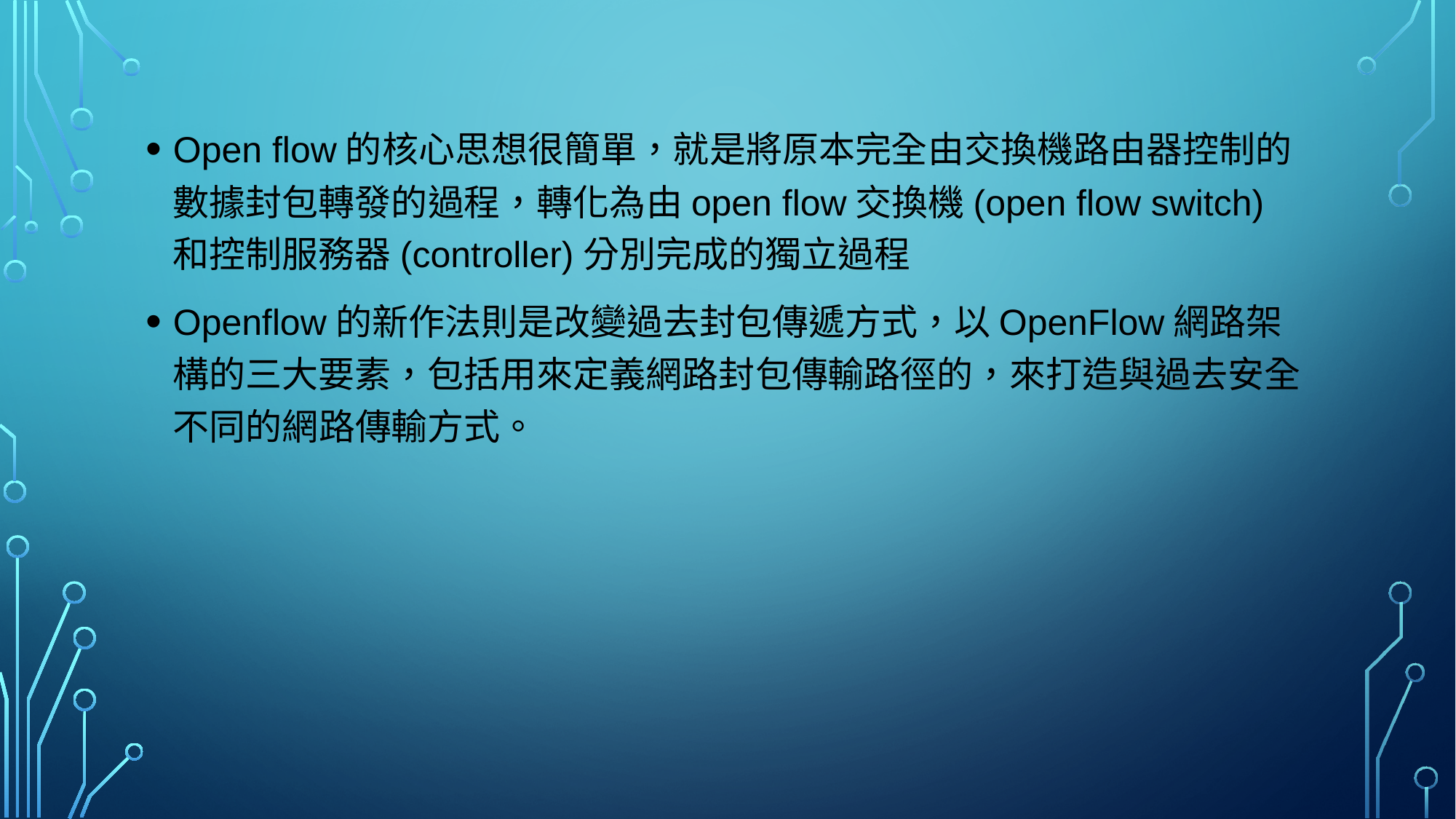

Open flow的核心思想很簡單，就是將原本完全由交換機路由器控制的數據封包轉發的過程，轉化為由open flow交換機(open flow switch)和控制服務器(controller)分別完成的獨立過程
Openflow的新作法則是改變過去封包傳遞方式，以OpenFlow網路架構的三大要素，包括用來定義網路封包傳輸路徑的，來打造與過去安全不同的網路傳輸方式。